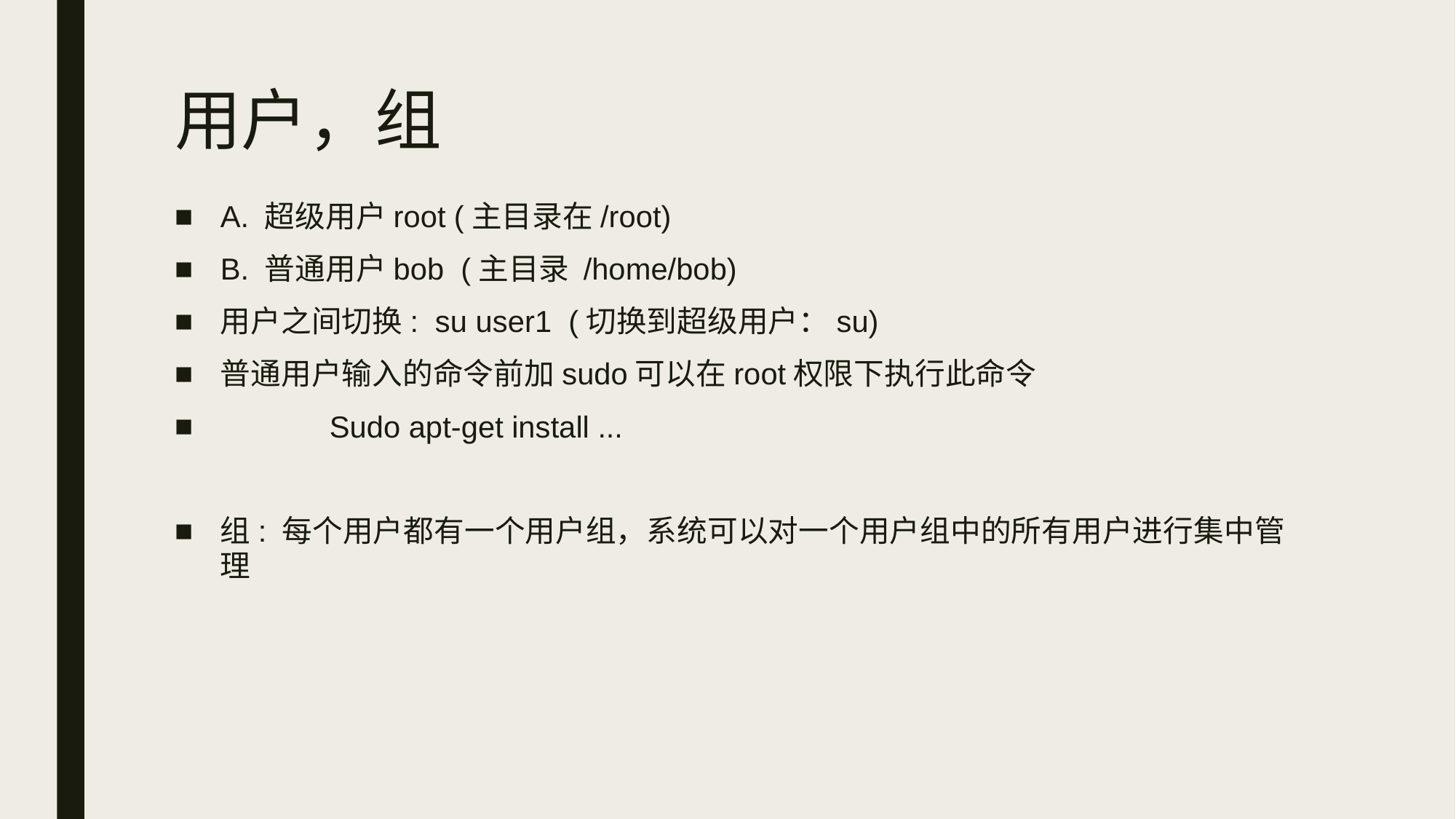

# 用户，组
A. 超级用户root (主目录在/root)
B. 普通用户bob  (主目录 /home/bob)
用户之间切换:  su user1  (切换到超级用户：su)
普通用户输入的命令前加sudo可以在root权限下执行此命令
  	Sudo apt-get install ...

组: 每个用户都有一个用户组，系统可以对一个用户组中的所有用户进行集中管理